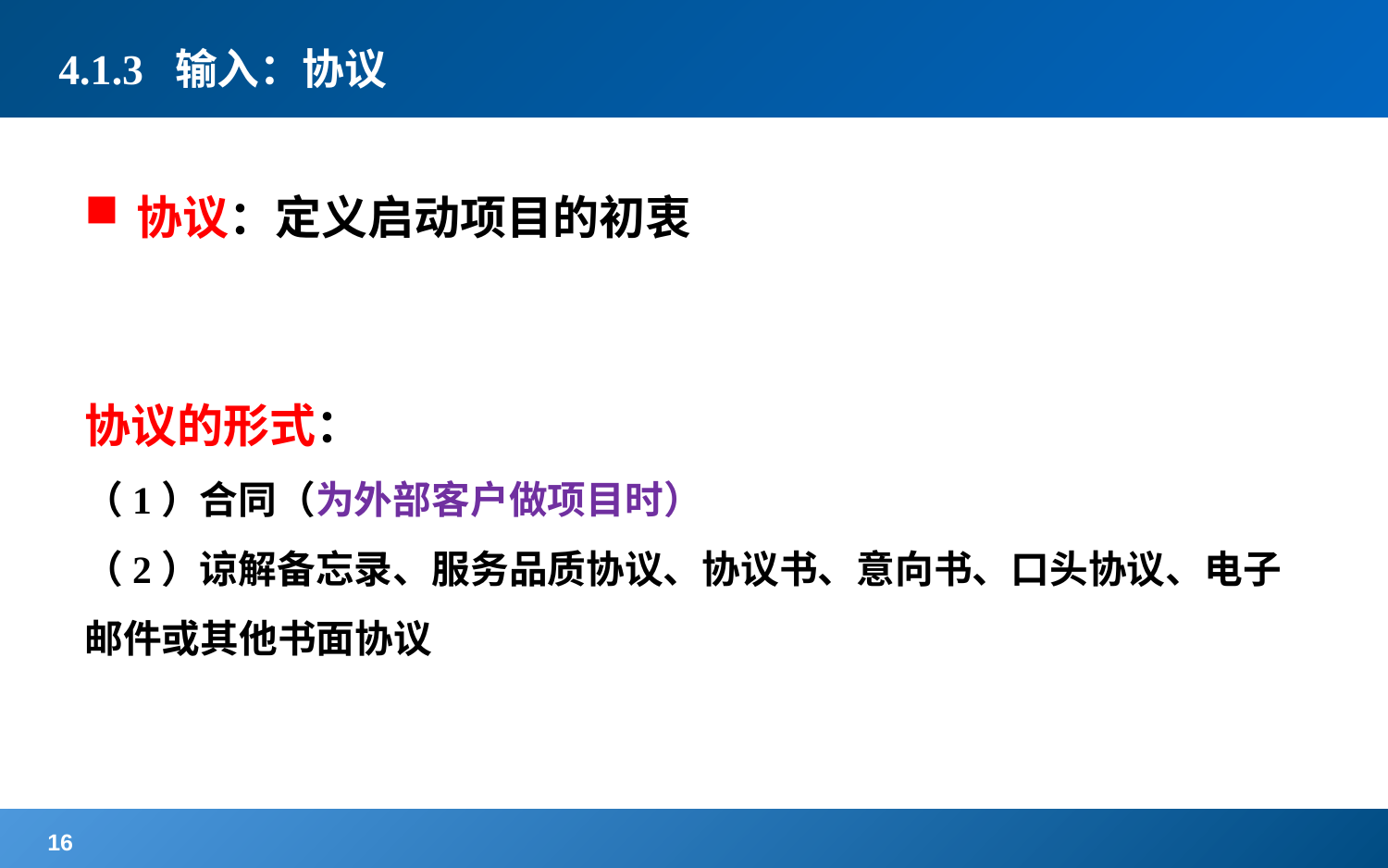

# 4.1.3  输入：协议
协议：定义启动项目的初衷

协议的形式：
（1）合同（为外部客户做项目时）
（2）谅解备忘录、服务品质协议、协议书、意向书、口头协议、电子邮件或其他书面协议